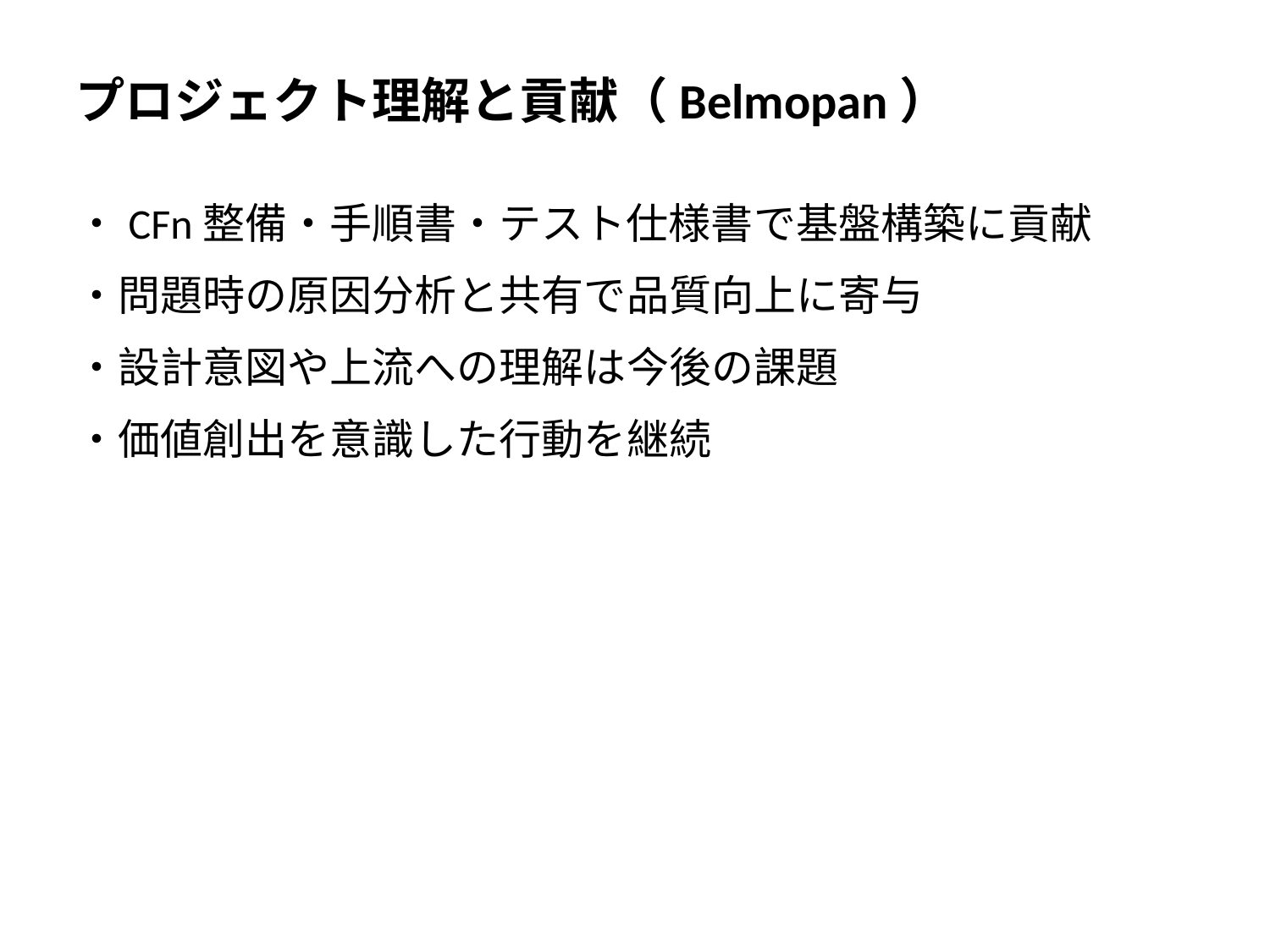

プロジェクト理解と貢献（Belmopan）
・CFn整備・手順書・テスト仕様書で基盤構築に貢献
・問題時の原因分析と共有で品質向上に寄与
・設計意図や上流への理解は今後の課題
・価値創出を意識した行動を継続